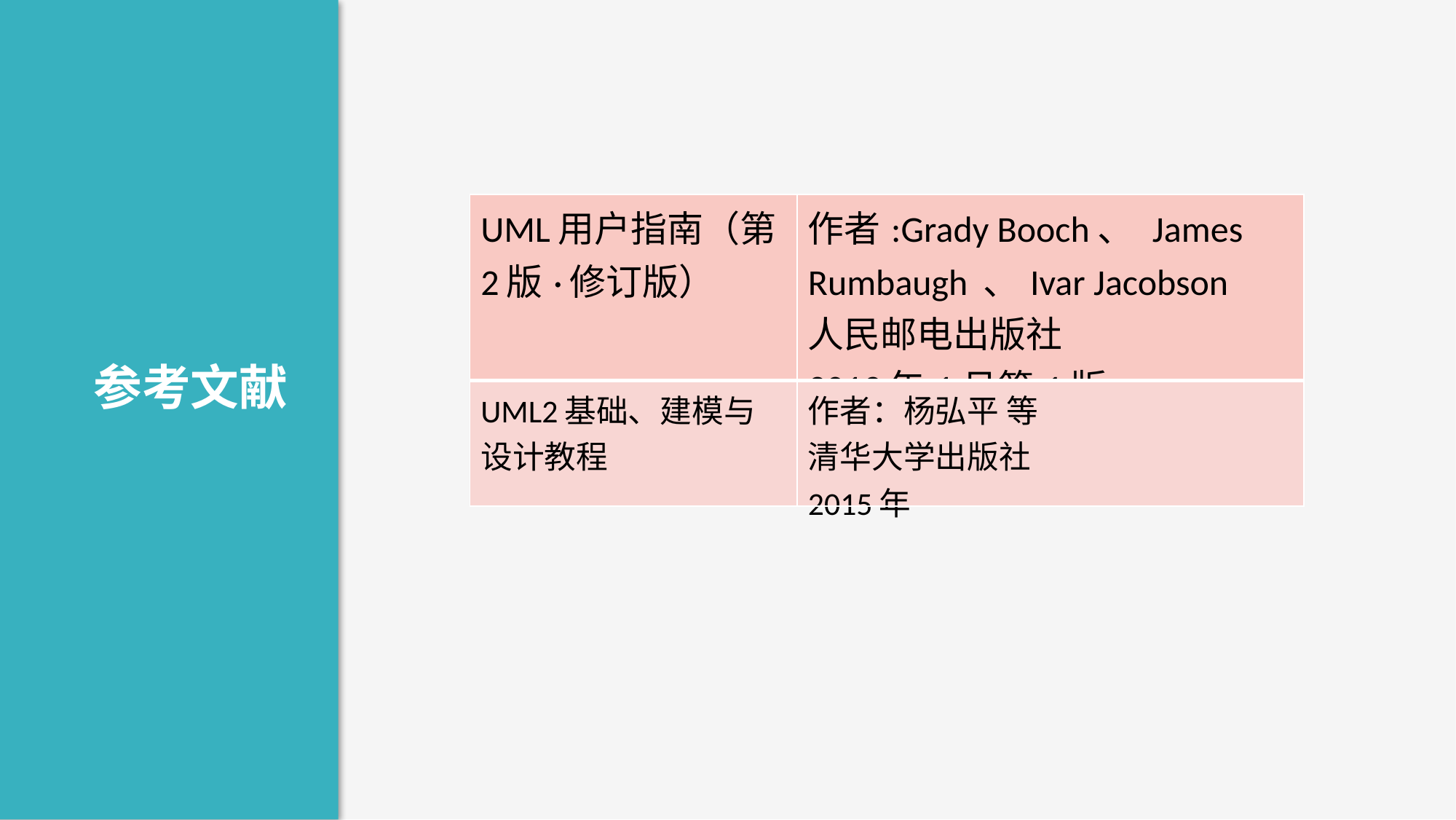

| UML用户指南（第2版·修订版） | 作者:Grady Booch、 James Rumbaugh 、Ivar Jacobson 人民邮电出版社 2013年1月第1版 |
| --- | --- |
| UML2基础、建模与设计教程 | 作者：杨弘平 等 清华大学出版社 2015年 |
参考文献